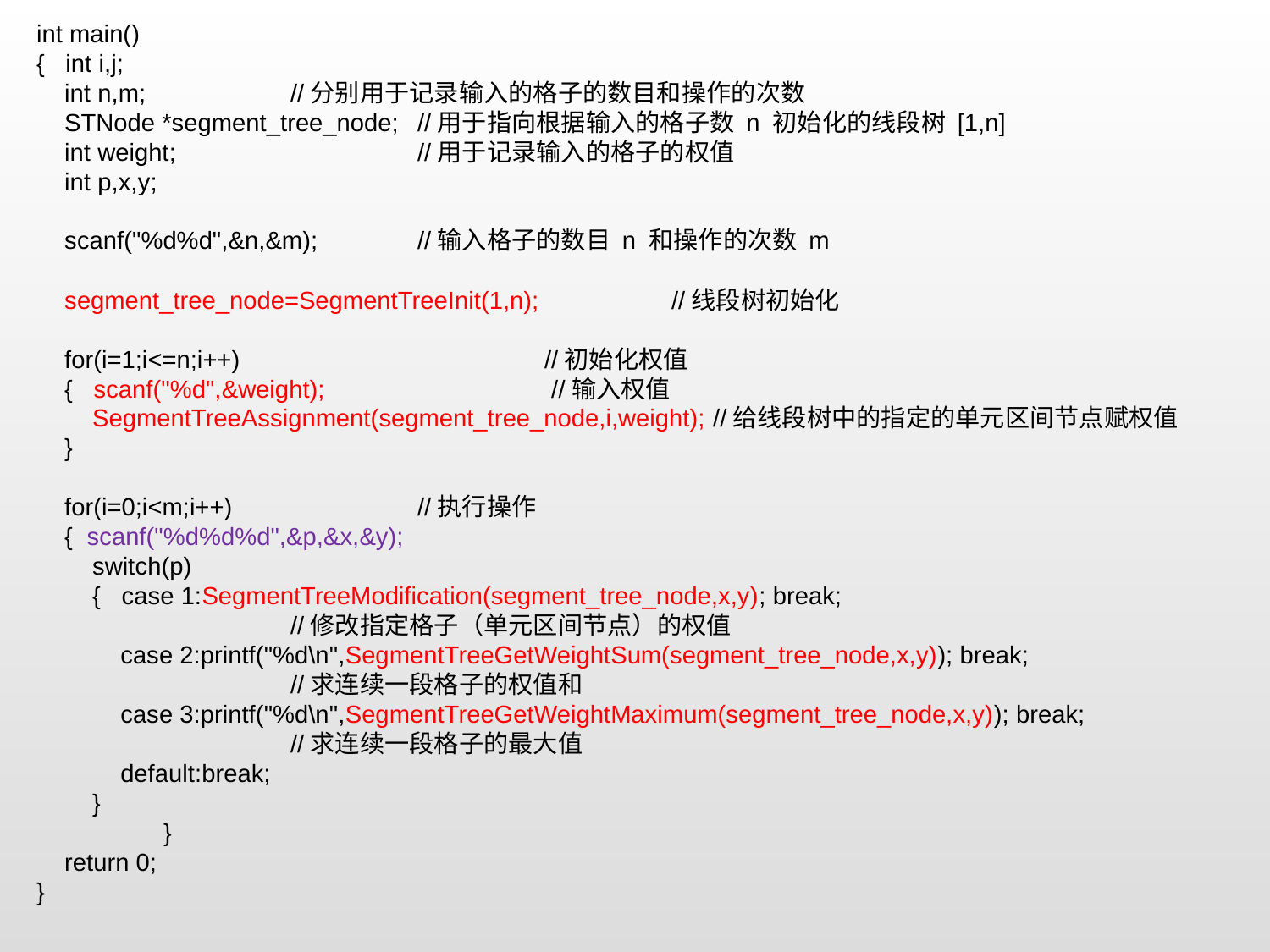

int main()
{   int i,j;
    int n,m; 		//分别用于记录输入的格子的数目和操作的次数
    STNode *segment_tree_node; 	//用于指向根据输入的格子数 n 初始化的线段树 [1,n]
    int weight; 		//用于记录输入的格子的权值
    int p,x,y;

    scanf("%d%d",&n,&m); 	//输入格子的数目 n 和操作的次数 m

    segment_tree_node=SegmentTreeInit(1,n); 	//线段树初始化

    for(i=1;i<=n;i++)	  		//初始化权值
    {   scanf("%d",&weight);		 //输入权值
        SegmentTreeAssignment(segment_tree_node,i,weight); //给线段树中的指定的单元区间节点赋权值
    }

    for(i=0;i<m;i++) 		//执行操作
    {  scanf("%d%d%d",&p,&x,&y);
        switch(p)
        {   case 1:SegmentTreeModification(segment_tree_node,x,y); break;
		//修改指定格子（单元区间节点）的权值
            case 2:printf("%d\n",SegmentTreeGetWeightSum(segment_tree_node,x,y)); break;
		//求连续一段格子的权值和
            case 3:printf("%d\n",SegmentTreeGetWeightMaximum(segment_tree_node,x,y)); break;
		//求连续一段格子的最大值
            default:break;
        }
	}
    return 0;
}